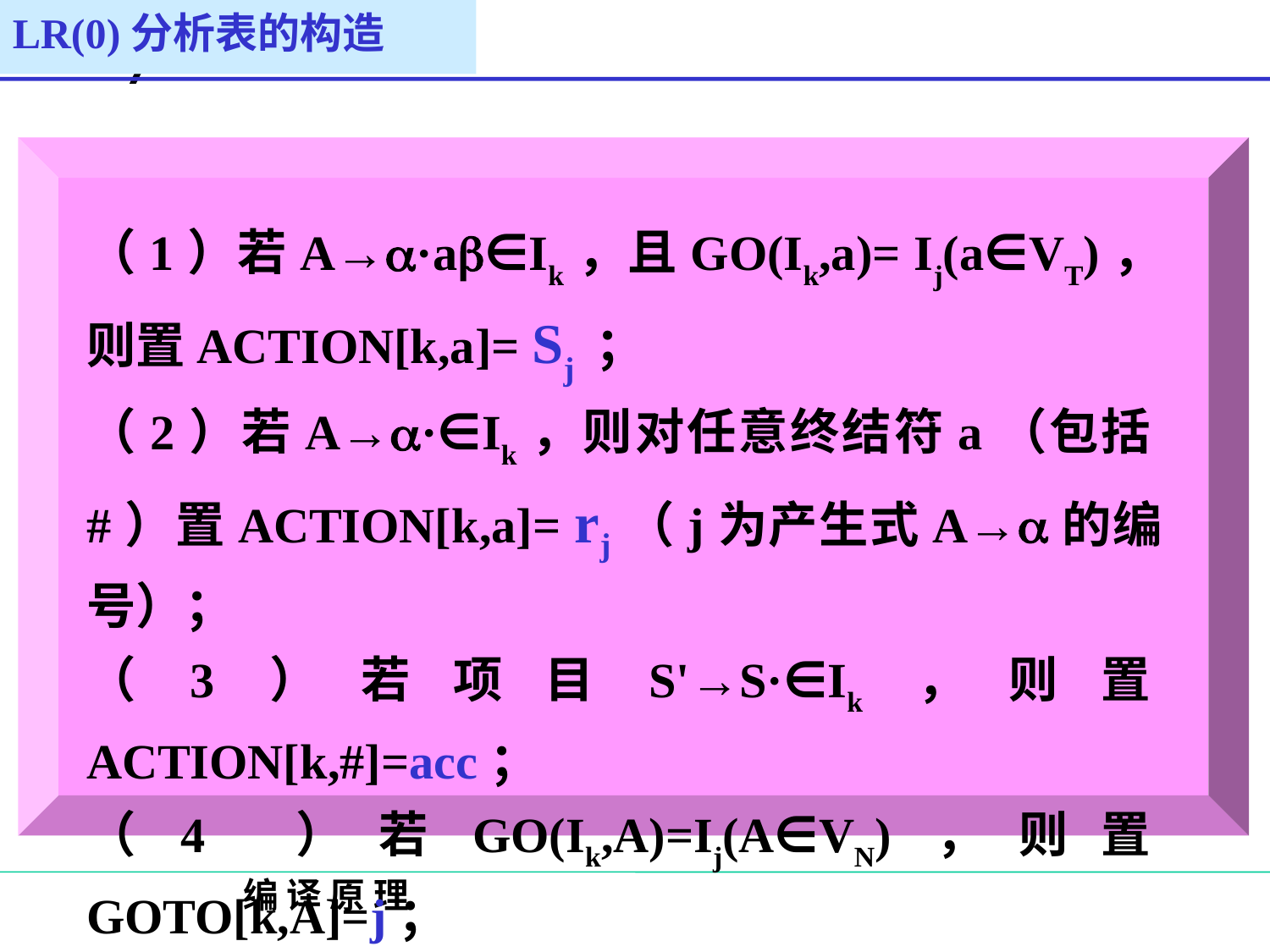

LR(0)分析表的构造

（1）若A→α·aβ∈Ik，且GO(Ik,a)= Ij(a∈VT)，则置ACTION[k,a]= Sj ；
（2）若A→α·∈Ik，则对任意终结符a（包括#）置ACTION[k,a]= rj（j为产生式A→α的编号）；
（3）若项目S'→S·∈Ik，则置ACTION[k,#]=acc；
（4 ）若GO(Ik,A)=Ij(A∈VN)，则置GOTO[k,A]=j；
（5）不能用上述方法填入内容的单元均置为“出错标志”（用空白表示）。